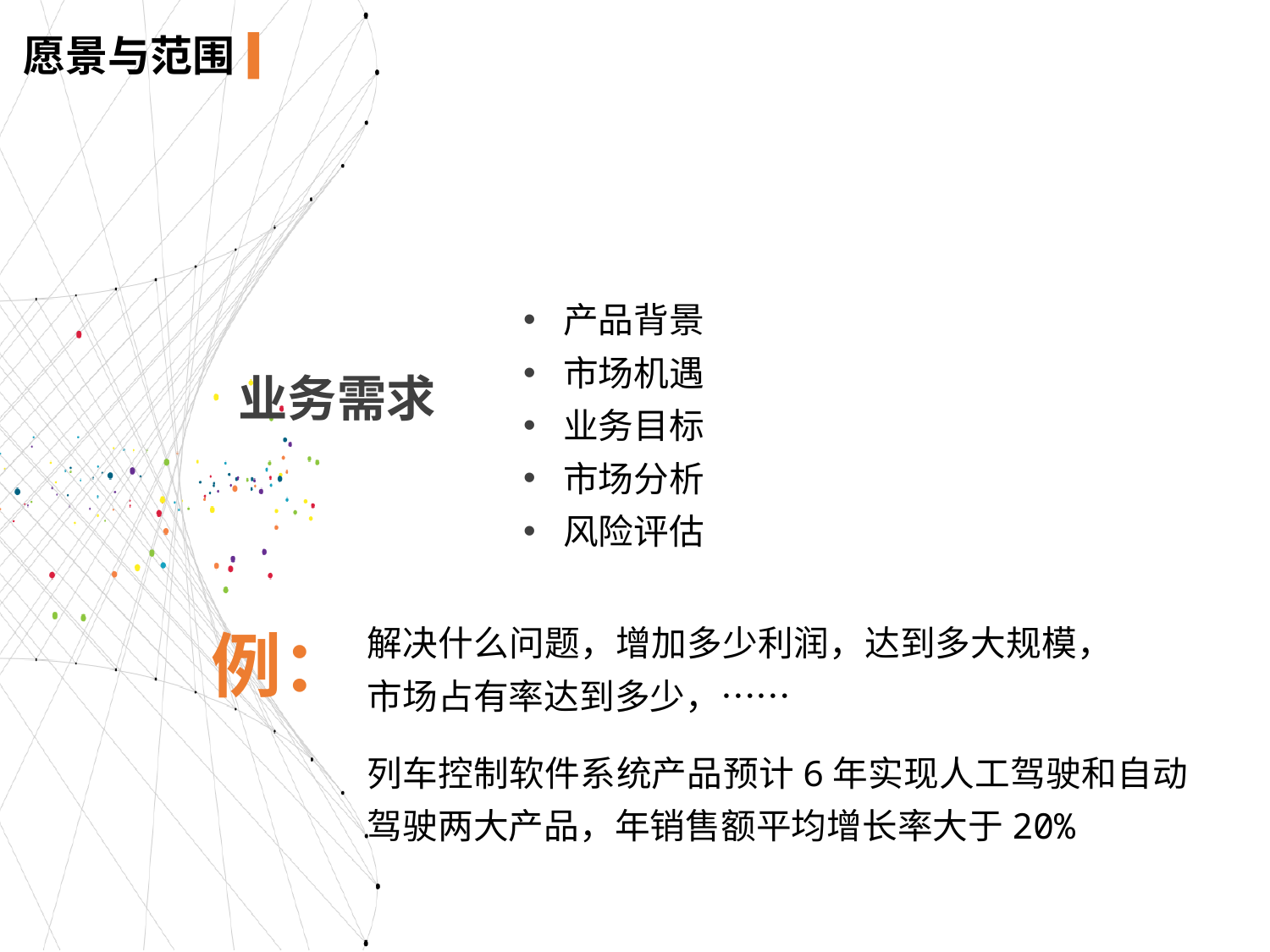

愿景与范围

产品背景
市场机遇
业务目标
市场分析
风险评估
业务需求
解决什么问题，增加多少利润，达到多大规模，市场占有率达到多少，……
例：
列车控制软件系统产品预计6年实现人工驾驶和自动驾驶两大产品，年销售额平均增长率大于20%